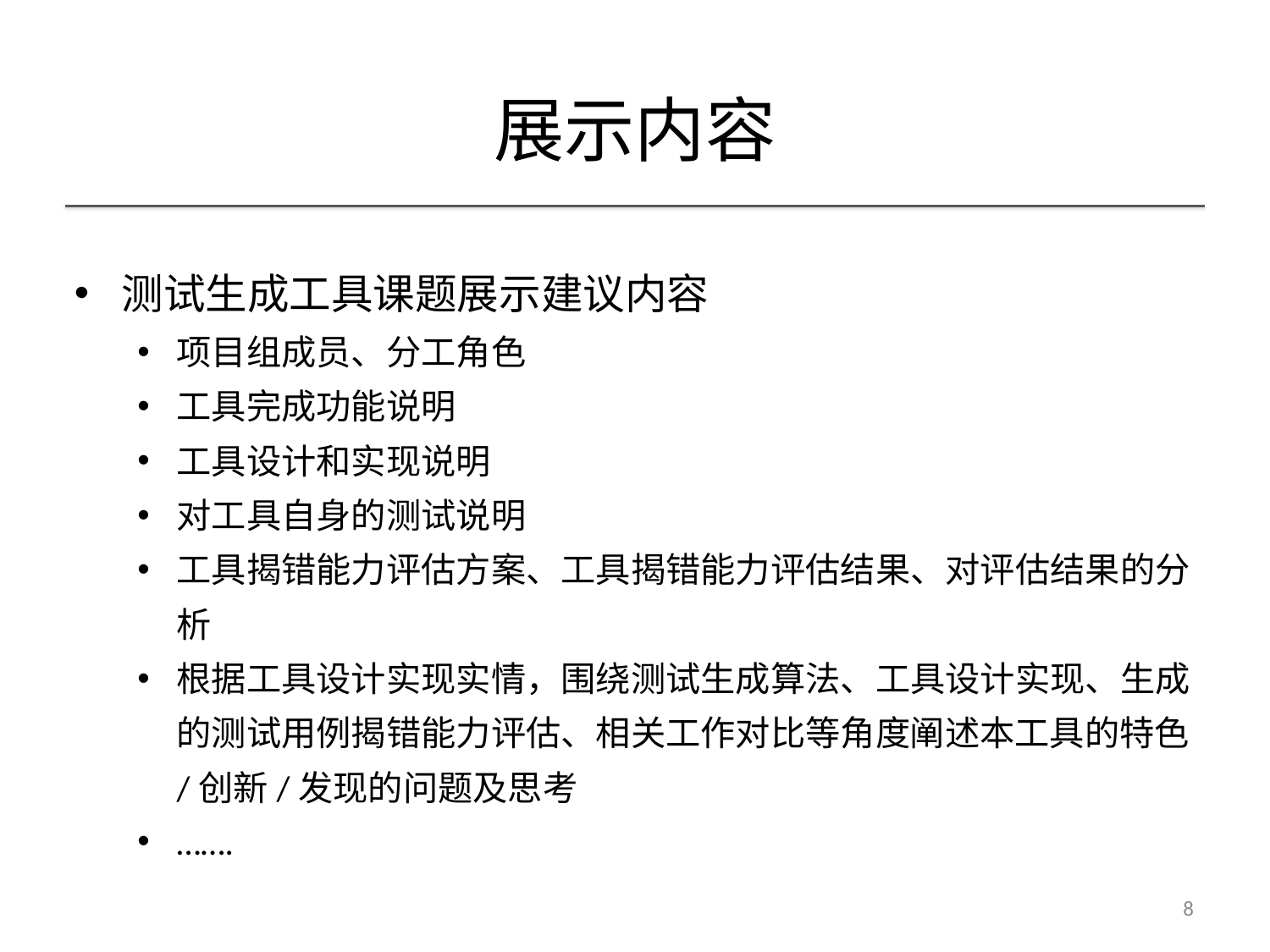

# 展示内容
测试生成工具课题展示建议内容
项目组成员、分工角色
工具完成功能说明
工具设计和实现说明
对工具自身的测试说明
工具揭错能力评估方案、工具揭错能力评估结果、对评估结果的分析
根据工具设计实现实情，围绕测试生成算法、工具设计实现、生成的测试用例揭错能力评估、相关工作对比等角度阐述本工具的特色/创新/发现的问题及思考
…….

8